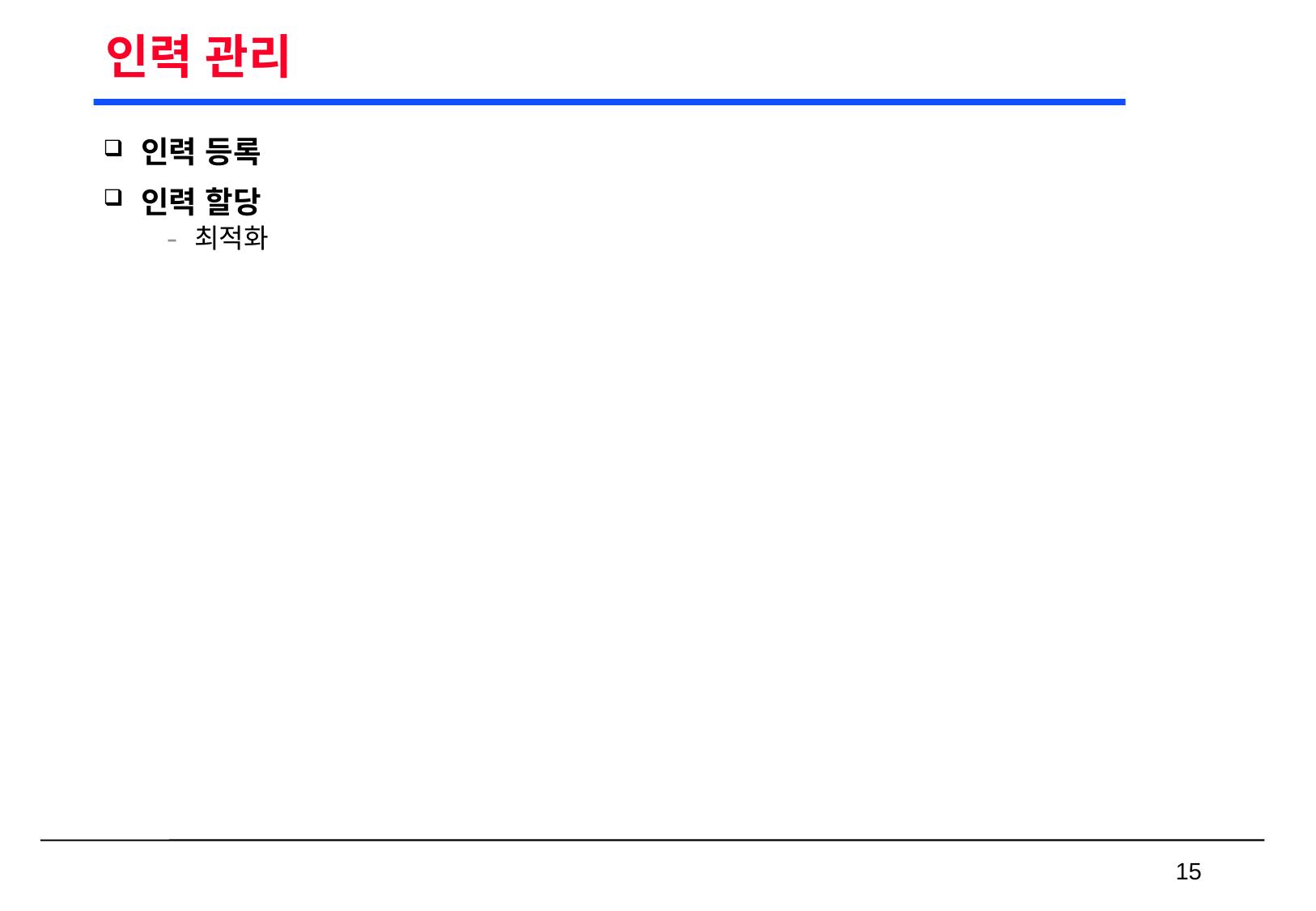

# 인력 관리
인력 등록
인력 할당
최적화
 15